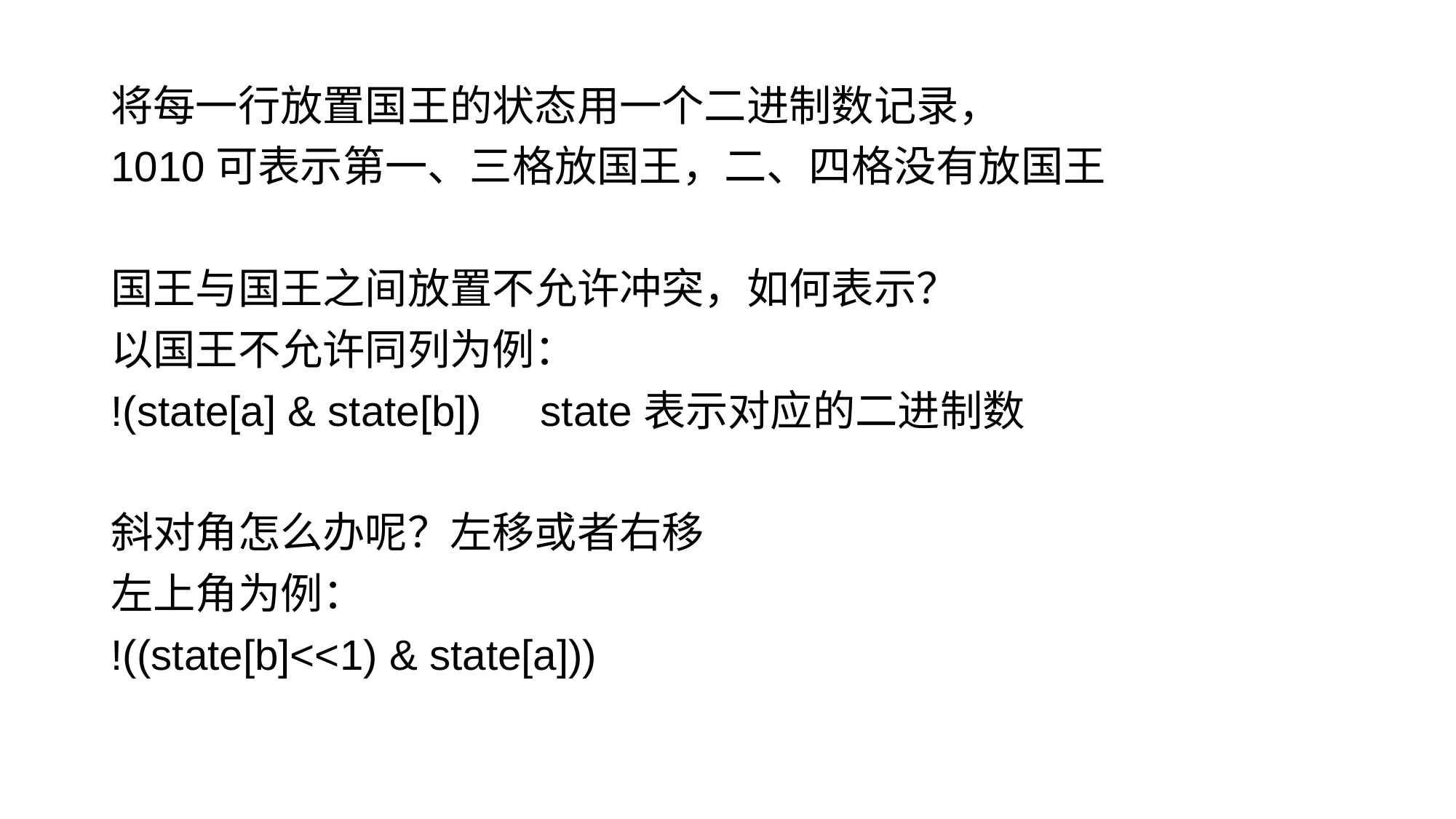

将每一行放置国王的状态用一个二进制数记录，
1010可表示第一、三格放国王，二、四格没有放国王

国王与国王之间放置不允许冲突，如何表示？
以国王不允许同列为例：
!(state[a] & state[b])     state表示对应的二进制数

斜对角怎么办呢？左移或者右移
左上角为例：
!((state[b]<<1) & state[a]))